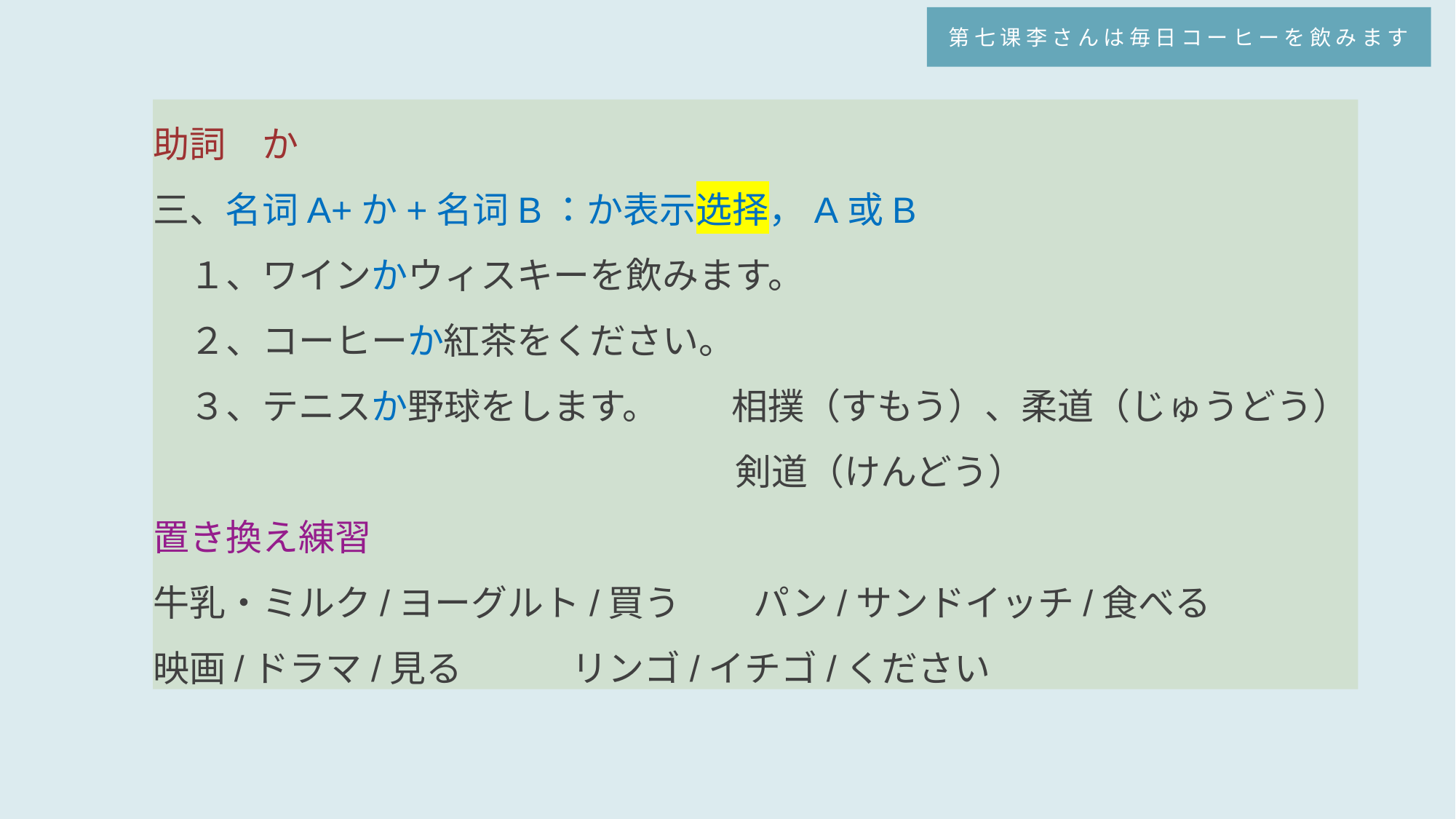

第七课李さんは毎日コーヒーを飲みます
助詞　か
三、名词A+か+名词B：か表示选择，A或B
　１、ワインかウィスキーを飲みます。
　２、コーヒーか紅茶をください。
　３、テニスか野球をします。　　相撲（すもう）、柔道（じゅうどう）
　　　　　　　　　　　　　　　　剣道（けんどう）
置き換え練習
牛乳・ミルク/ヨーグルト/買う　　パン/サンドイッチ/食べる
映画/ドラマ/見る　　　リンゴ/イチゴ/ください